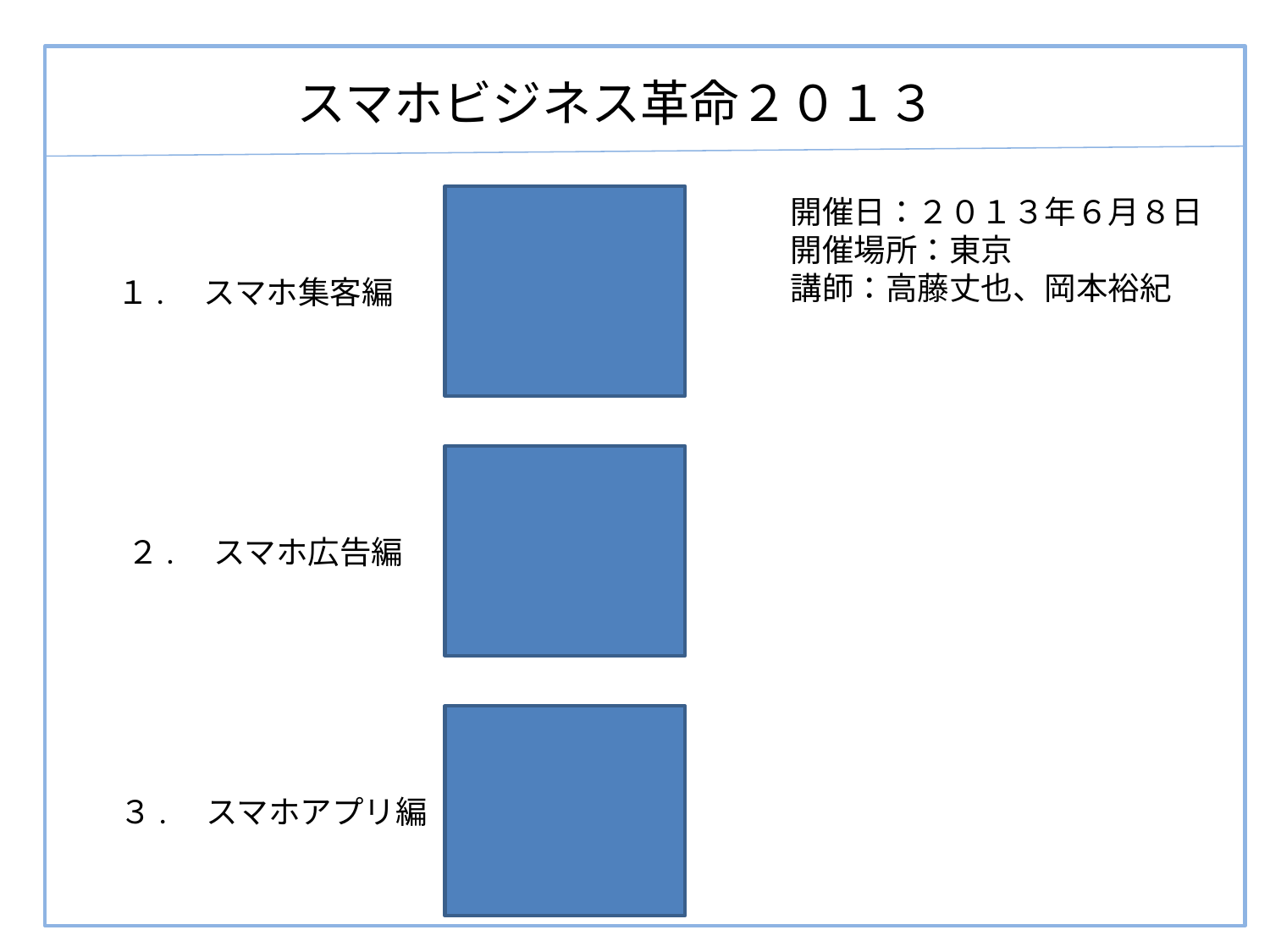

スマホビジネス革命２０１３

開催日：２０１３年６月８日
開催場所：東京
講師：高藤丈也、岡本裕紀
１.　スマホ集客編

２.　スマホ広告編

３.　スマホアプリ編